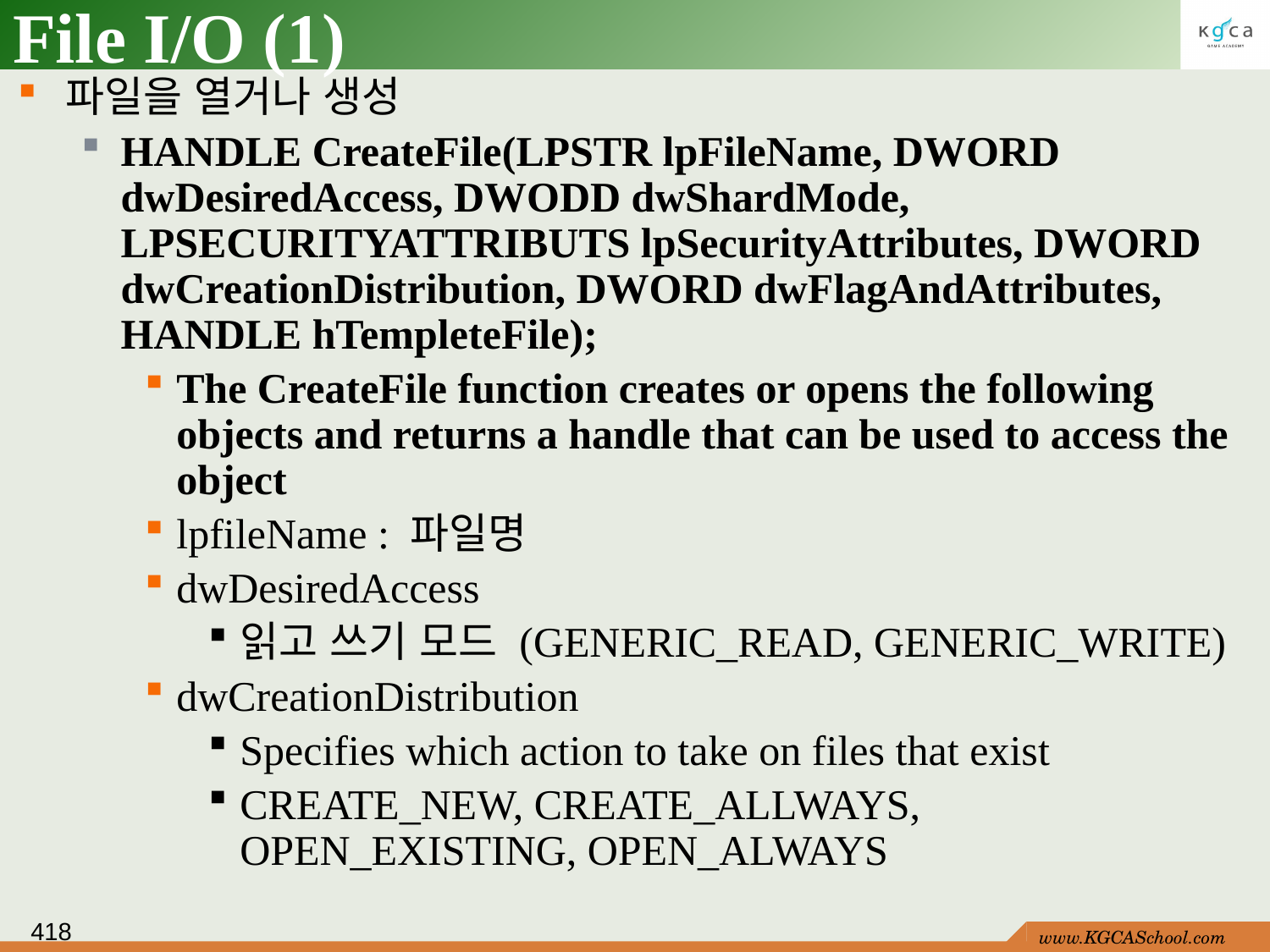

# File I/O (1)
파일을 열거나 생성
HANDLE CreateFile(LPSTR lpFileName, DWORD dwDesiredAccess, DWODD dwShardMode, LPSECURITYATTRIBUTS lpSecurityAttributes, DWORD dwCreationDistribution, DWORD dwFlagAndAttributes, HANDLE hTempleteFile);
The CreateFile function creates or opens the following objects and returns a handle that can be used to access the object
lpfileName : 파일명
dwDesiredAccess
읽고 쓰기 모드 (GENERIC_READ, GENERIC_WRITE)
dwCreationDistribution
Specifies which action to take on files that exist
CREATE_NEW, CREATE_ALLWAYS, OPEN_EXISTING, OPEN_ALWAYS
418